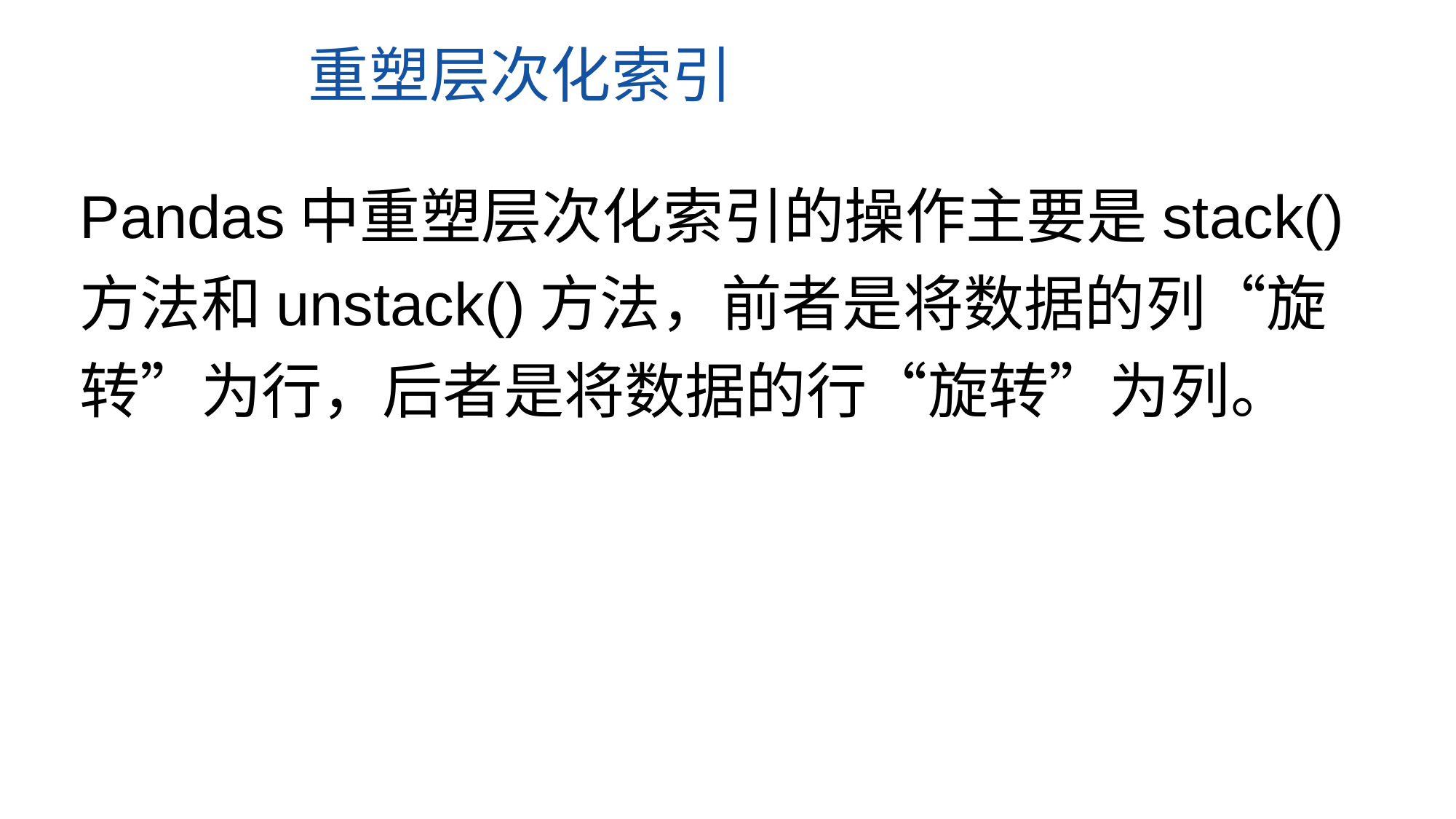

重塑层次化索引
Pandas中重塑层次化索引的操作主要是stack()方法和unstack()方法，前者是将数据的列“旋转”为行，后者是将数据的行“旋转”为列。